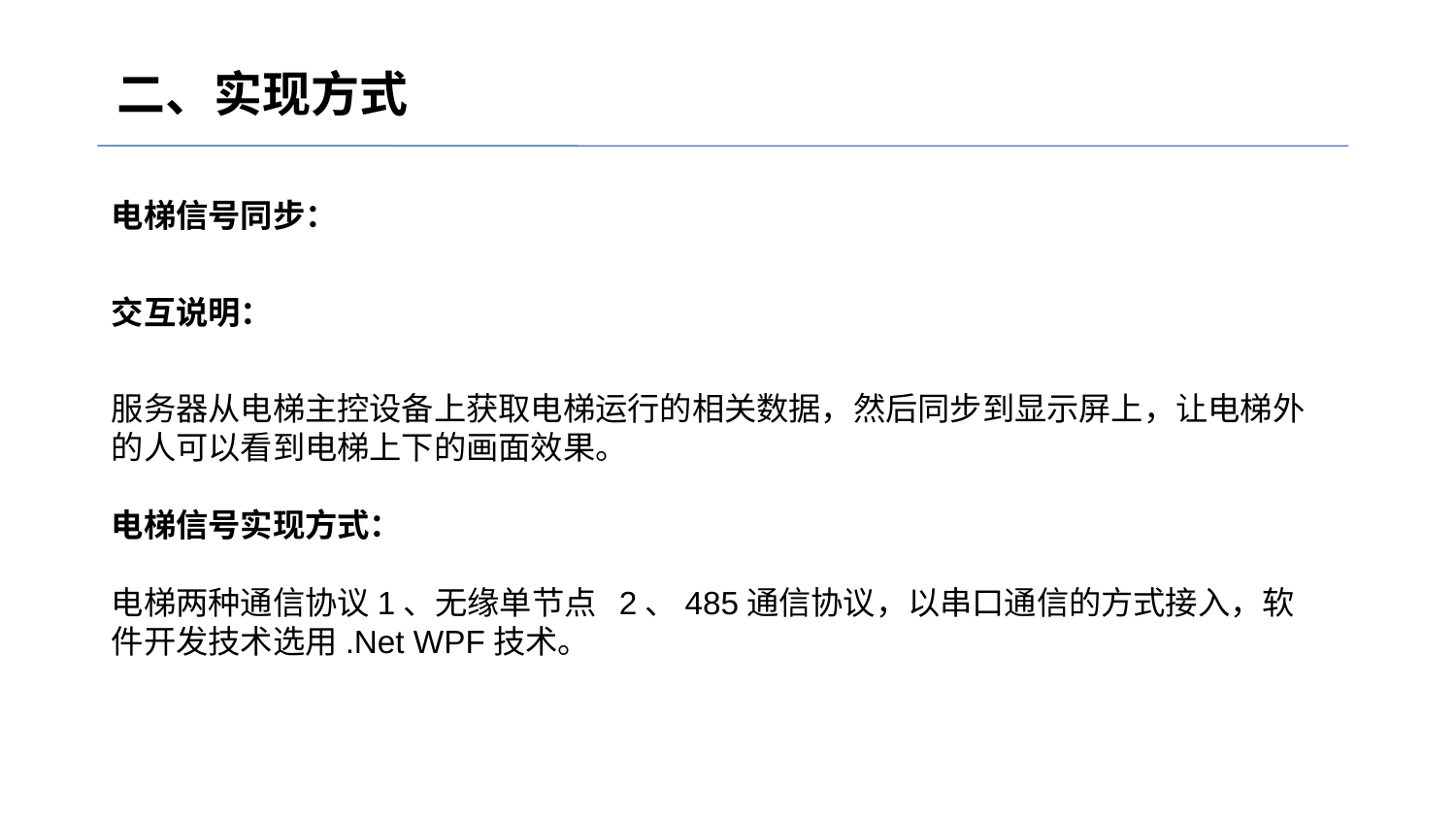

二、实现方式
电梯信号同步：

交互说明：

服务器从电梯主控设备上获取电梯运行的相关数据，然后同步到显示屏上，让电梯外的人可以看到电梯上下的画面效果。

电梯信号实现方式：

电梯两种通信协议1、无缘单节点  2、485通信协议，以串口通信的方式接入，软件开发技术选用.Net WPF技术。